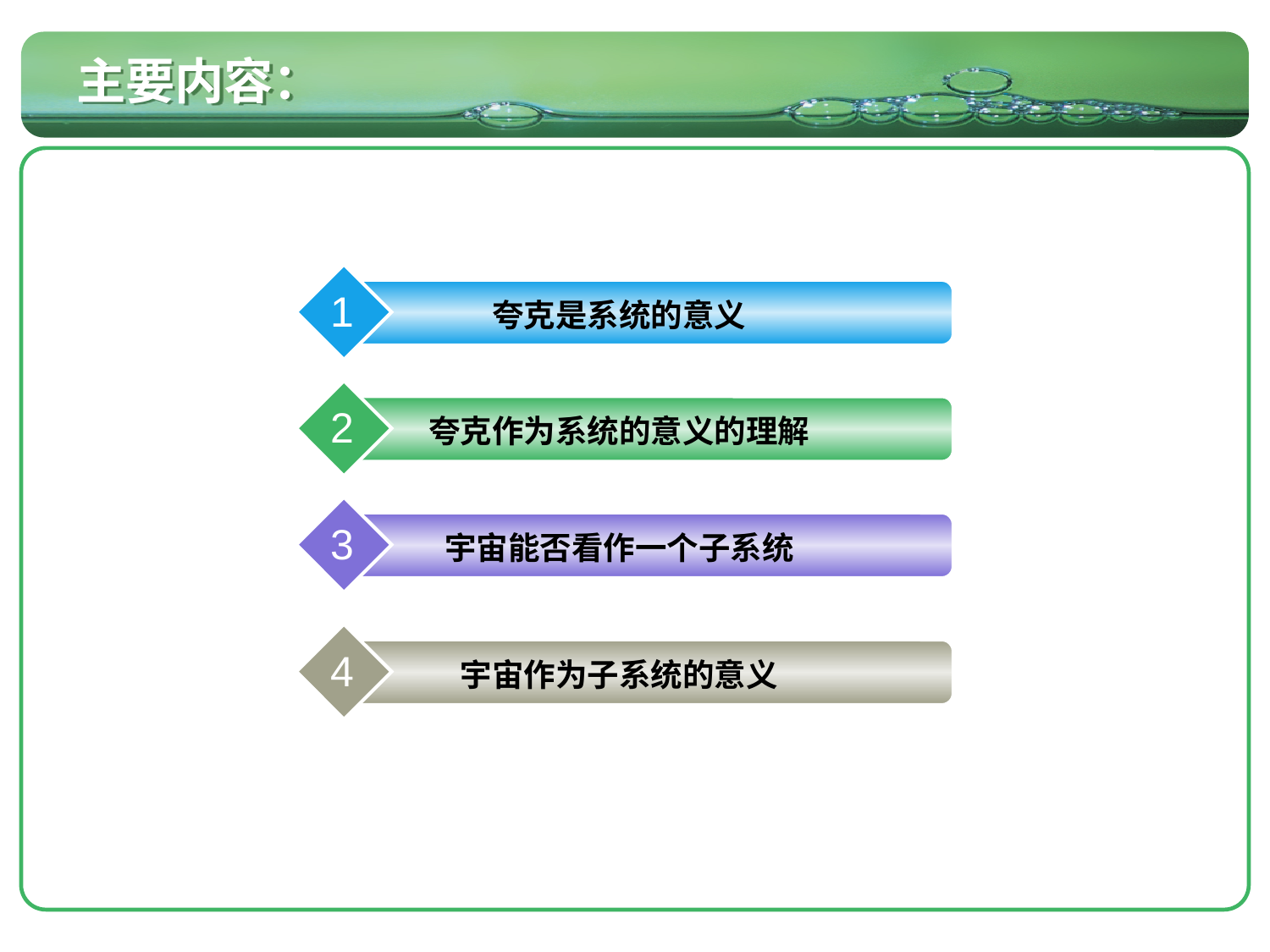

# 主要内容：

1

夸克是系统的意义

2

夸克作为系统的意义的理解

3

宇宙能否看作一个子系统

4

宇宙作为子系统的意义